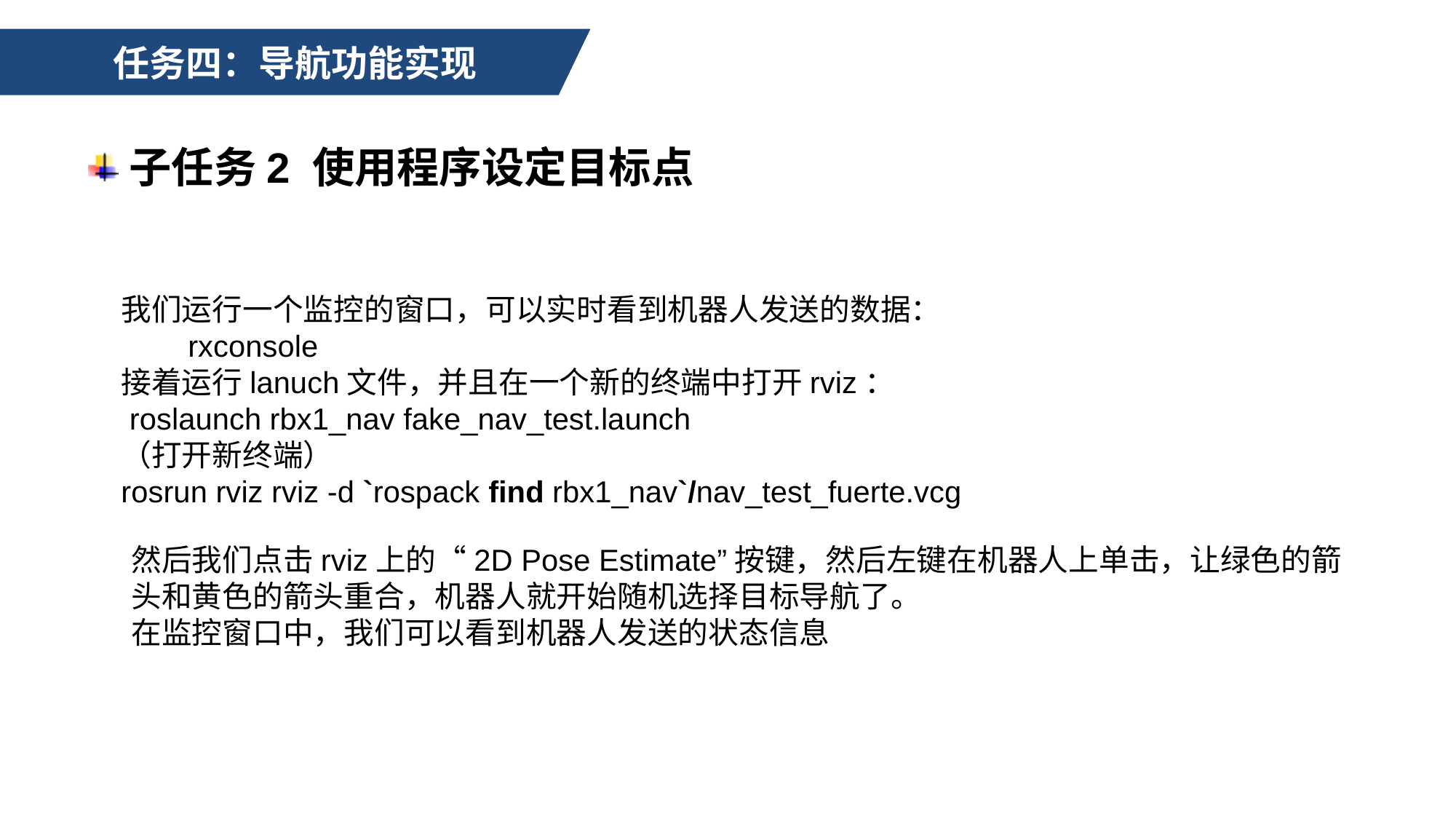

任务四：导航功能实现
子任务2 使用程序设定目标点
我们运行一个监控的窗口，可以实时看到机器人发送的数据：
        rxconsole
接着运行lanuch文件，并且在一个新的终端中打开rviz：
 roslaunch rbx1_nav fake_nav_test.launch
（打开新终端）
rosrun rviz rviz -d `rospack find rbx1_nav`/nav_test_fuerte.vcg

然后我们点击rviz上的“2D Pose Estimate”按键，然后左键在机器人上单击，让绿色的箭头和黄色的箭头重合，机器人就开始随机选择目标导航了。
在监控窗口中，我们可以看到机器人发送的状态信息